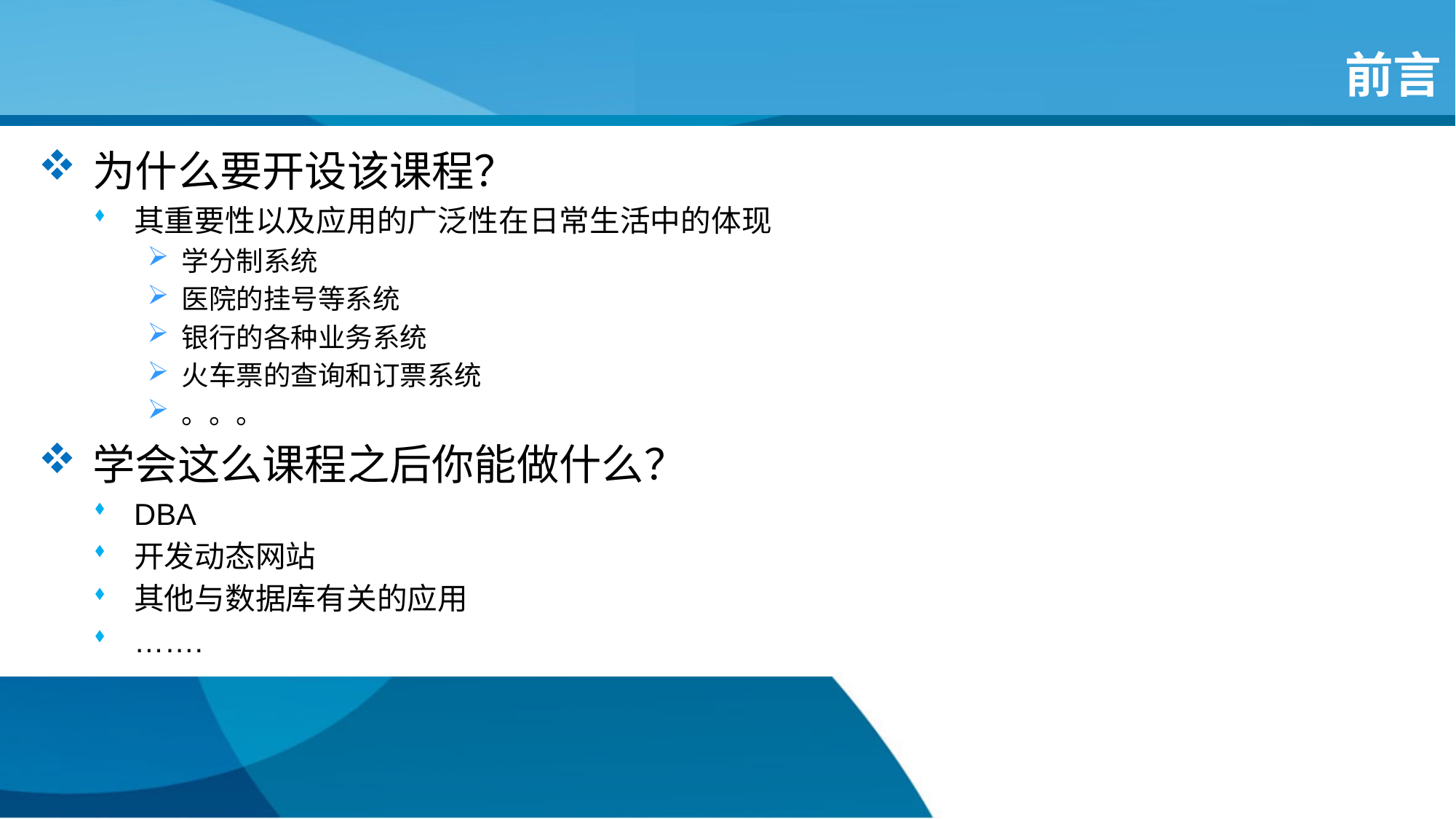

# 前言
为什么要开设该课程？
其重要性以及应用的广泛性在日常生活中的体现
学分制系统
医院的挂号等系统
银行的各种业务系统
火车票的查询和订票系统
。。。
学会这么课程之后你能做什么？
DBA
开发动态网站
其他与数据库有关的应用
…….